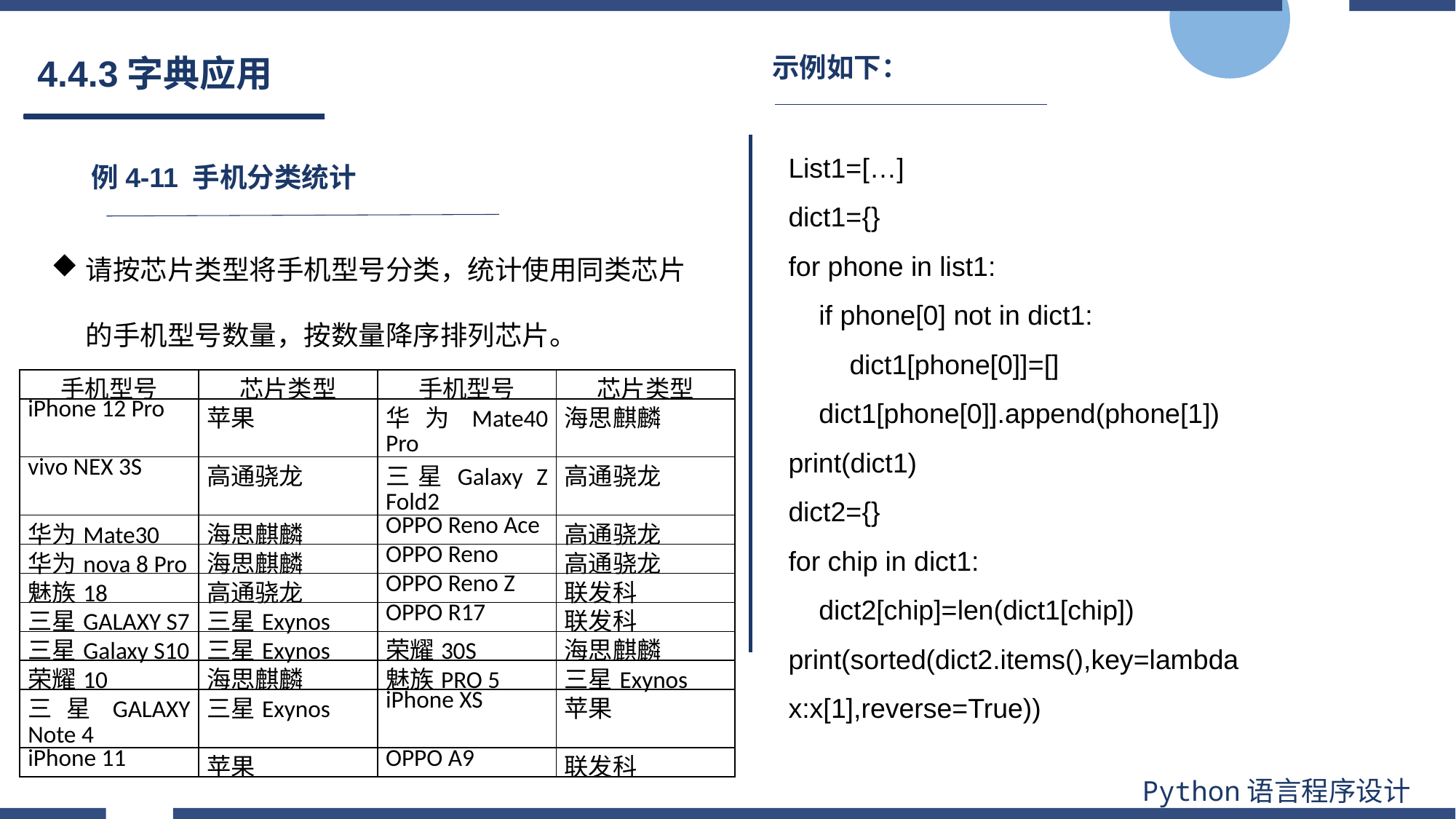

# 4.4.3字典应用
示例如下：
List1=[…]
dict1={}
for phone in list1:
    if phone[0] not in dict1:
        dict1[phone[0]]=[]
    dict1[phone[0]].append(phone[1])
print(dict1)
dict2={}
for chip in dict1:
    dict2[chip]=len(dict1[chip])
print(sorted(dict2.items(),key=lambda x:x[1],reverse=True))
例4-11 手机分类统计
请按芯片类型将手机型号分类，统计使用同类芯片的手机型号数量，按数量降序排列芯片。
| 手机型号 | 芯片类型 | 手机型号 | 芯片类型 |
| --- | --- | --- | --- |
| iPhone 12 Pro | 苹果 | 华为Mate40 Pro | 海思麒麟 |
| vivo NEX 3S | 高通骁龙 | 三星Galaxy Z Fold2 | 高通骁龙 |
| 华为Mate30 | 海思麒麟 | OPPO Reno Ace | 高通骁龙 |
| 华为nova 8 Pro | 海思麒麟 | OPPO Reno | 高通骁龙 |
| 魅族18 | 高通骁龙 | OPPO Reno Z | 联发科 |
| 三星GALAXY S7 | 三星Exynos | OPPO R17 | 联发科 |
| 三星Galaxy S10 | 三星Exynos | 荣耀30S | 海思麒麟 |
| 荣耀10 | 海思麒麟 | 魅族PRO 5 | 三星Exynos |
| 三星GALAXY Note 4 | 三星Exynos | iPhone XS | 苹果 |
| iPhone 11 | 苹果 | OPPO A9 | 联发科 |